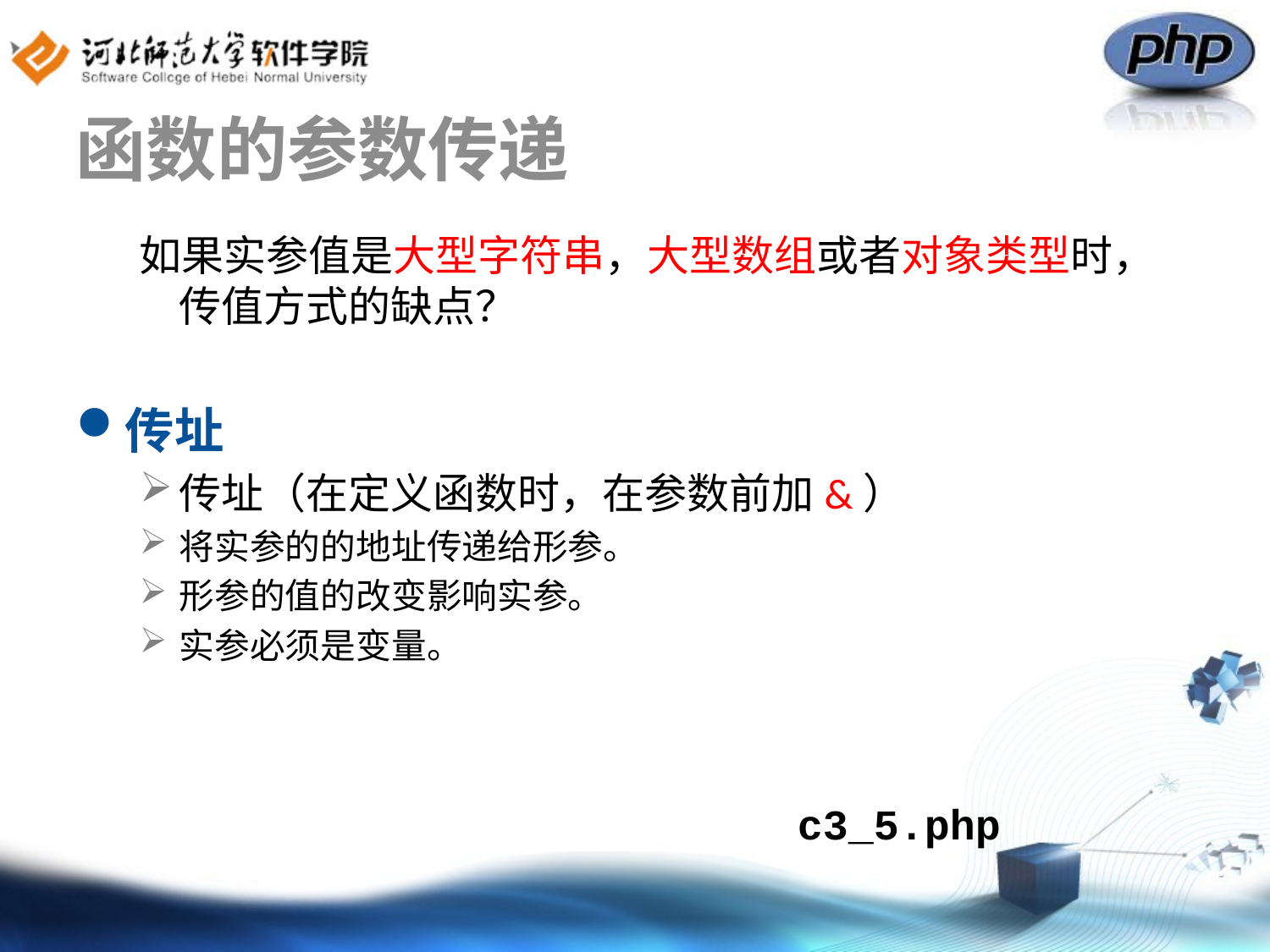

# 函数的参数传递
如果实参值是大型字符串，大型数组或者对象类型时，传值方式的缺点？

传址
传址（在定义函数时，在参数前加&）
将实参的的地址传递给形参。
形参的值的改变影响实参。
实参必须是变量。

c3_5.php